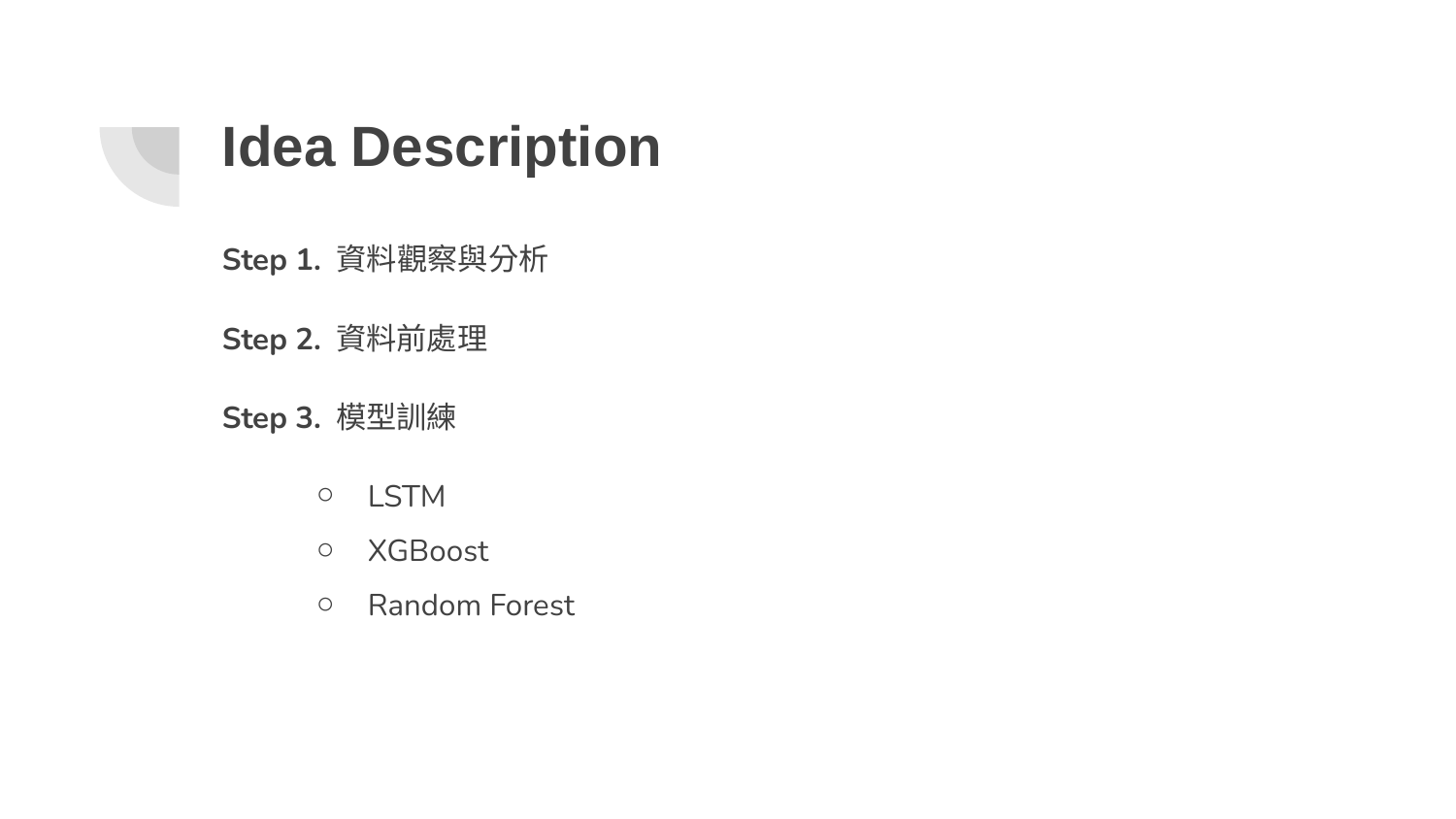

# Idea Description
Step 1. 資料觀察與分析
Step 2. 資料前處理
Step 3. 模型訓練
LSTM
XGBoost
Random Forest